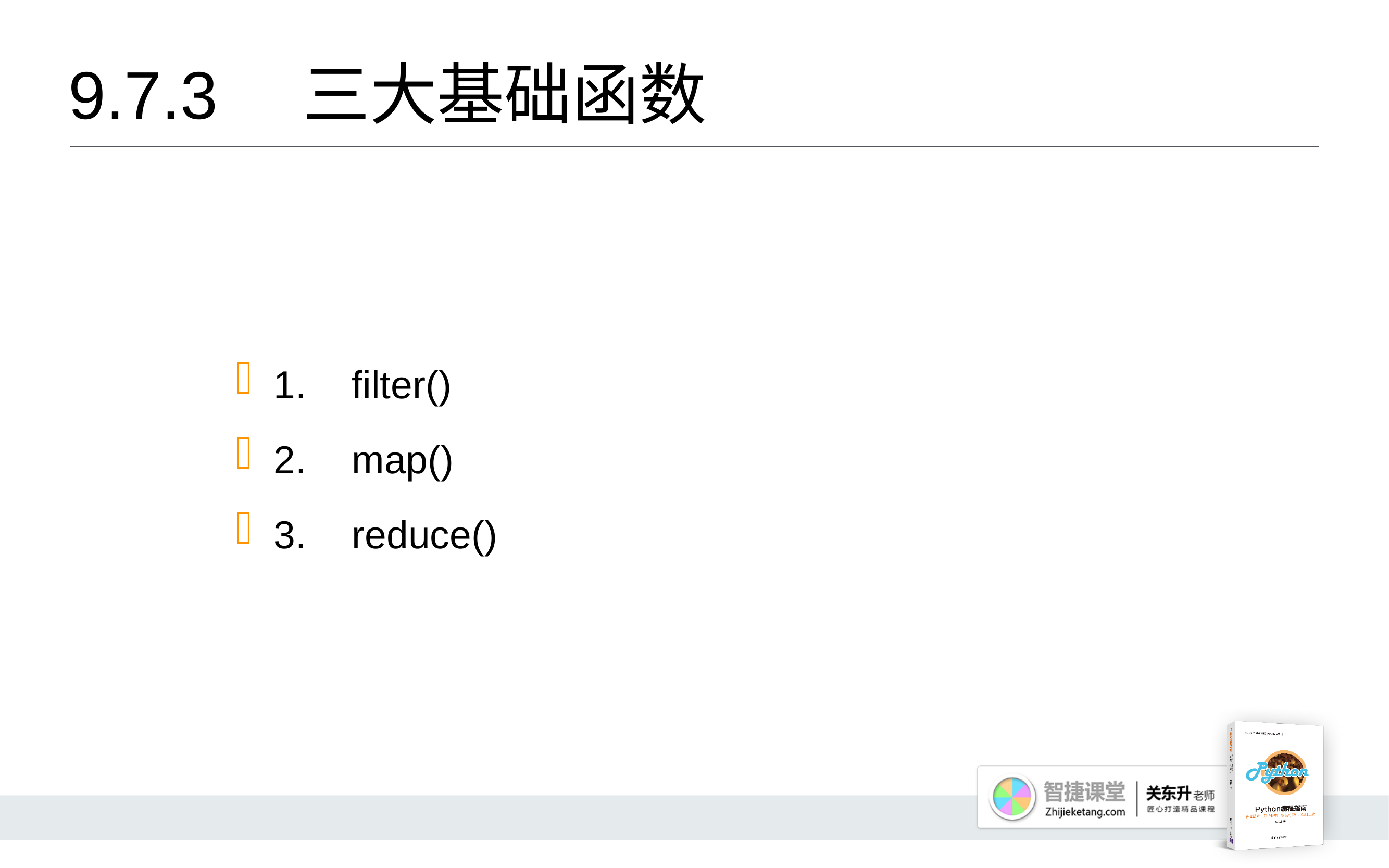

# 9.7.3 	三大基础函数
1.	filter()
2.	map()
3.	reduce()